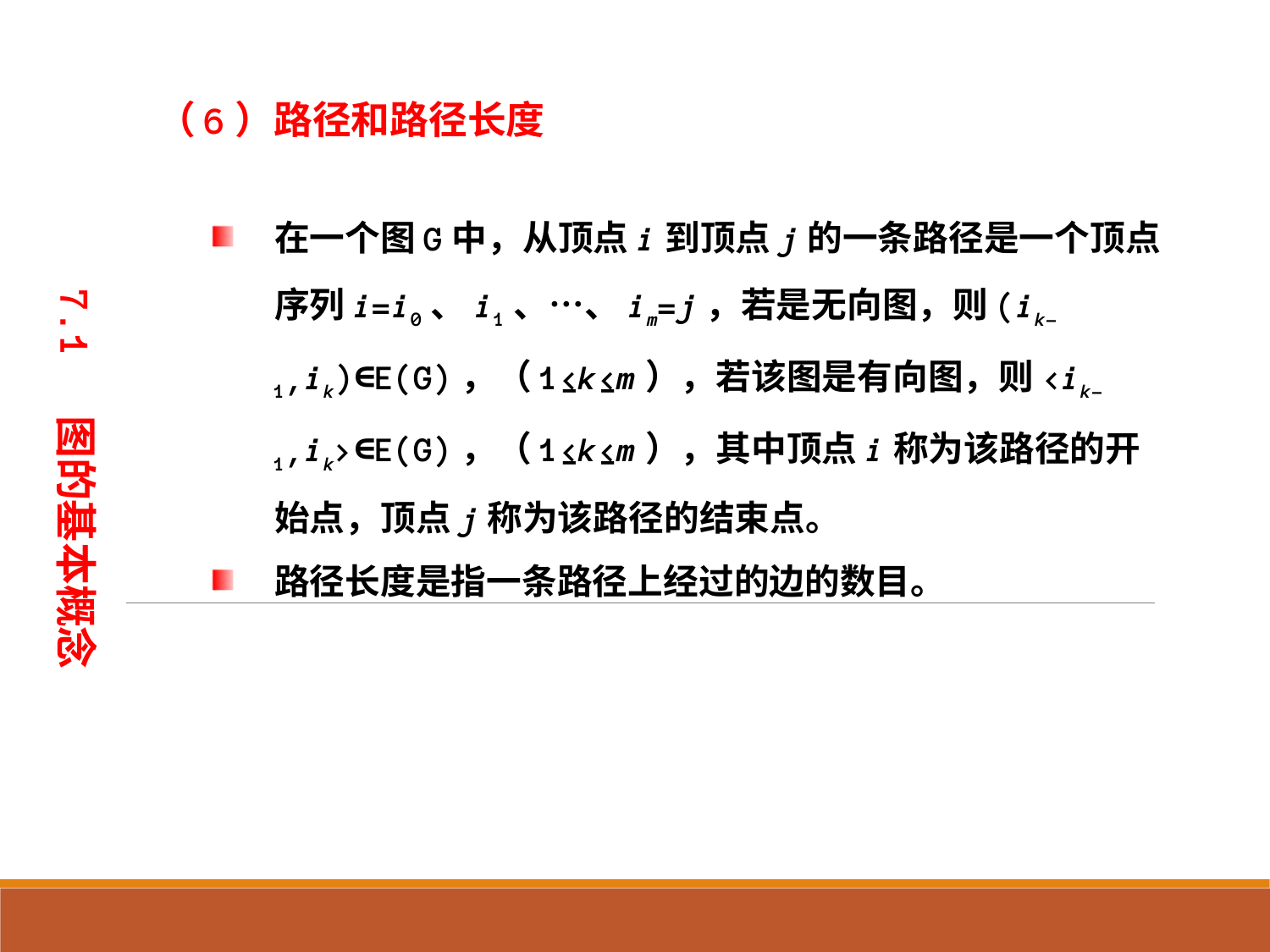

（6）路径和路径长度
在一个图G中，从顶点i到顶点j的一条路径是一个顶点序列i=i0、i1、…、im=j，若是无向图，则(ik-1,ik)∈E(G)，（1≤k≤m），若该图是有向图，则<ik-1,ik>∈E(G)，（1≤k≤m），其中顶点i称为该路径的开始点，顶点j称为该路径的结束点。
路径长度是指一条路径上经过的边的数目。
7.1  图的基本概念